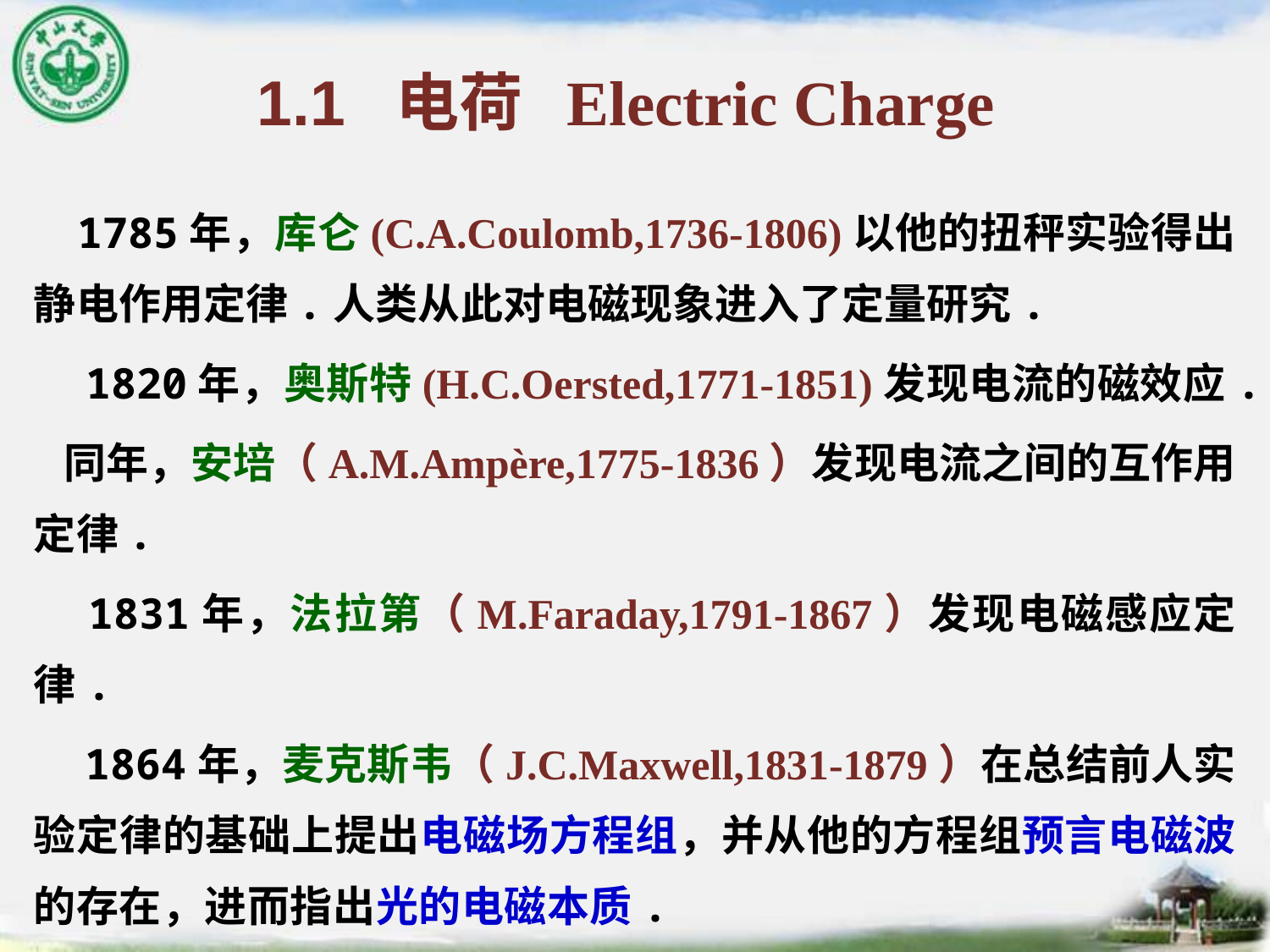

# 1.1  电荷  Electric Charge
    1785年，库仑(C.A.Coulomb,1736-1806)以他的扭秤实验得出静电作用定律.人类从此对电磁现象进入了定量研究.
  1820年，奥斯特(H.C.Oersted,1771-1851)发现电流的磁效应.
  同年，安培（A.M.Ampère,1775-1836）发现电流之间的互作用定律.
  1831年，法拉第（M.Faraday,1791-1867）发现电磁感应定律.
  1864年，麦克斯韦（J.C.Maxwell,1831-1879）在总结前人实验定律的基础上提出电磁场方程组，并从他的方程组预言电磁波的存在，进而指出光的电磁本质.
4